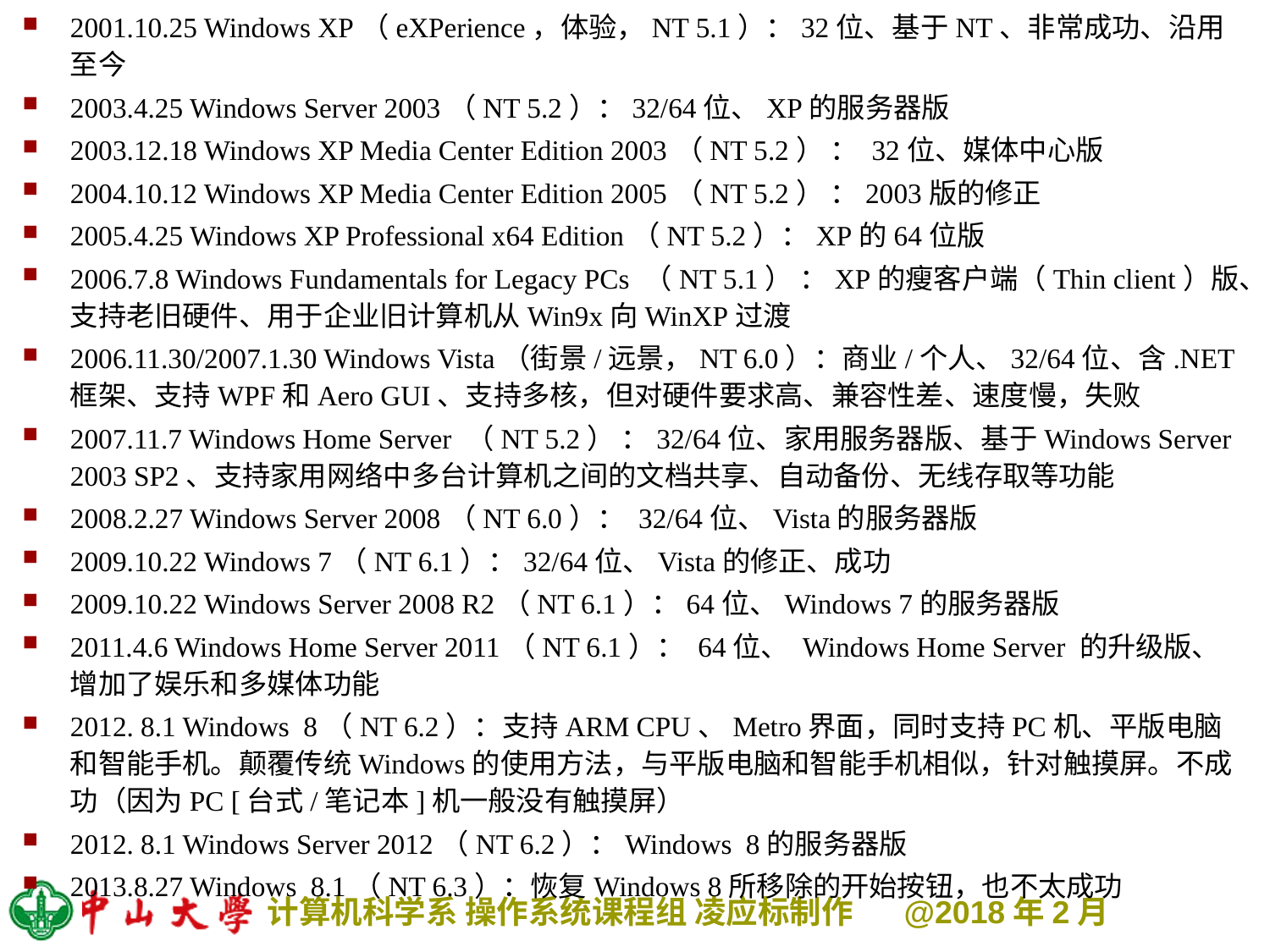

2001.10.25 Windows XP（eXPerience，体验，NT 5.1）：32位、基于NT、非常成功、沿用至今
2003.4.25 Windows Server 2003（NT 5.2）：32/64位、XP的服务器版
2003.12.18 Windows XP Media Center Edition 2003（NT 5.2） ： 32位、媒体中心版
2004.10.12 Windows XP Media Center Edition 2005（NT 5.2） ：2003版的修正
2005.4.25 Windows XP Professional x64 Edition（NT 5.2）：XP的64位版
2006.7.8 Windows Fundamentals for Legacy PCs （NT 5.1） ：XP的瘦客户端（Thin client）版、支持老旧硬件、用于企业旧计算机从Win9x向WinXP过渡
2006.11.30/2007.1.30 Windows Vista（街景/远景，NT 6.0）：商业/个人、32/64位、含.NET框架、支持WPF和Aero GUI、支持多核，但对硬件要求高、兼容性差、速度慢，失败
2007.11.7 Windows Home Server （NT 5.2） ：32/64位、家用服务器版、基于Windows Server 2003 SP2、支持家用网络中多台计算机之间的文档共享、自动备份、无线存取等功能
2008.2.27 Windows Server 2008（NT 6.0）： 32/64位、Vista的服务器版
2009.10.22 Windows 7（NT 6.1）：32/64位、Vista的修正、成功
2009.10.22 Windows Server 2008 R2（NT 6.1）：64位、Windows 7的服务器版
2011.4.6 Windows Home Server 2011（NT 6.1）： 64位、 Windows Home Server 的升级版、增加了娱乐和多媒体功能
2012. 8.1 Windows  8（NT 6.2）：支持ARM CPU、Metro界面，同时支持PC机、平版电脑和智能手机。颠覆传统Windows的使用方法，与平版电脑和智能手机相似，针对触摸屏。不成功（因为PC [台式/笔记本]机一般没有触摸屏）
2012. 8.1 Windows Server 2012（NT 6.2）：Windows  8的服务器版
2013.8.27 Windows  8.1（NT 6.3）：恢复Windows 8所移除的开始按钮，也不太成功